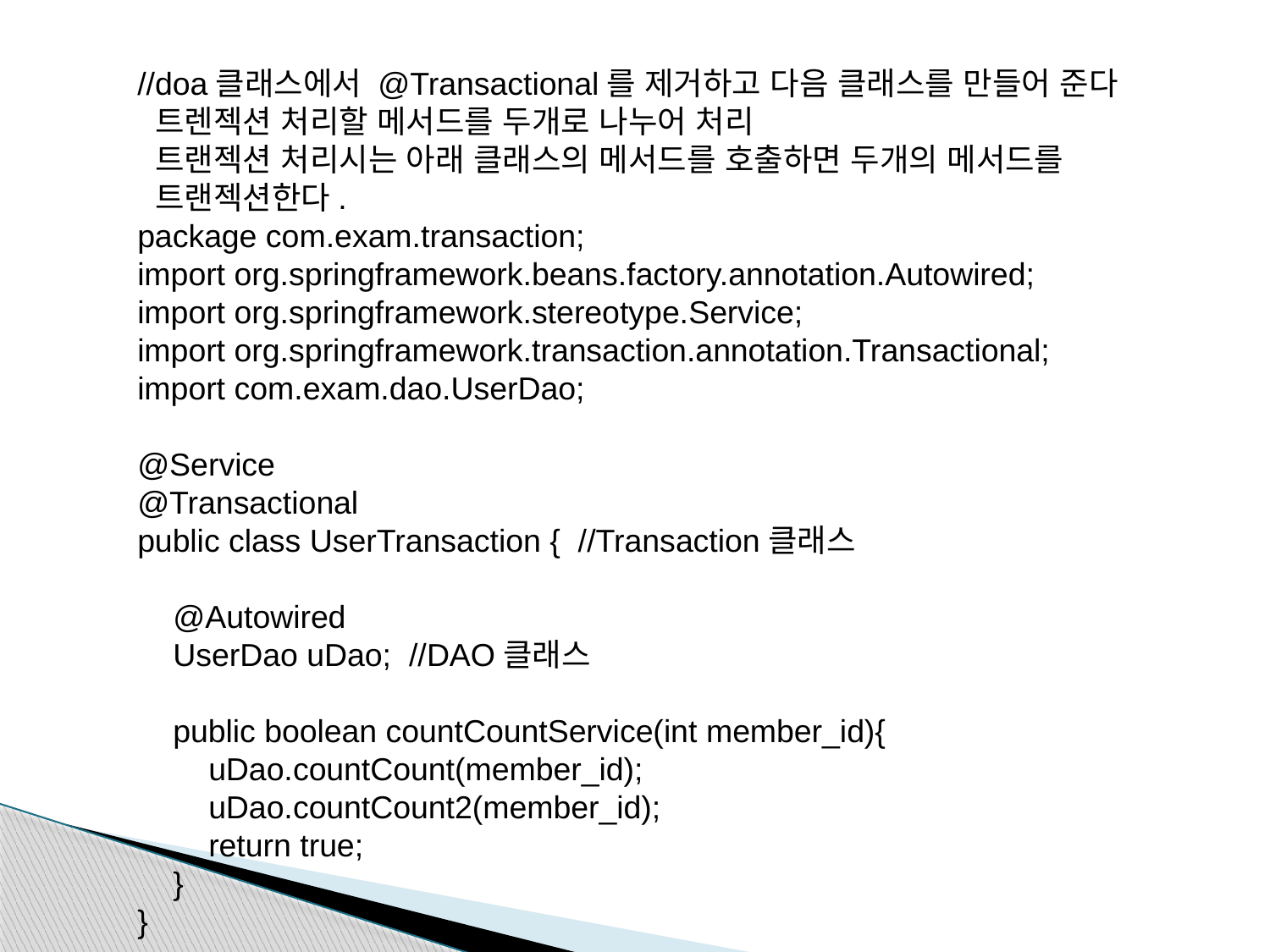

//doa클래스에서 @Transactional를 제거하고 다음 클래스를 만들어 준다
  트렌젝션 처리할 메서드를 두개로 나누어 처리
  트랜젝션 처리시는 아래 클래스의 메서드를 호출하면 두개의 메서드를
  트랜젝션한다.
package com.exam.transaction;
import org.springframework.beans.factory.annotation.Autowired;
import org.springframework.stereotype.Service;
import org.springframework.transaction.annotation.Transactional;
import com.exam.dao.UserDao;

@Service
@Transactional
public class UserTransaction {  //Transaction클래스

    @Autowired
    UserDao uDao;  //DAO클래스

    public boolean countCountService(int member_id){
        uDao.countCount(member_id);
        uDao.countCount2(member_id);
        return true;
    }
}